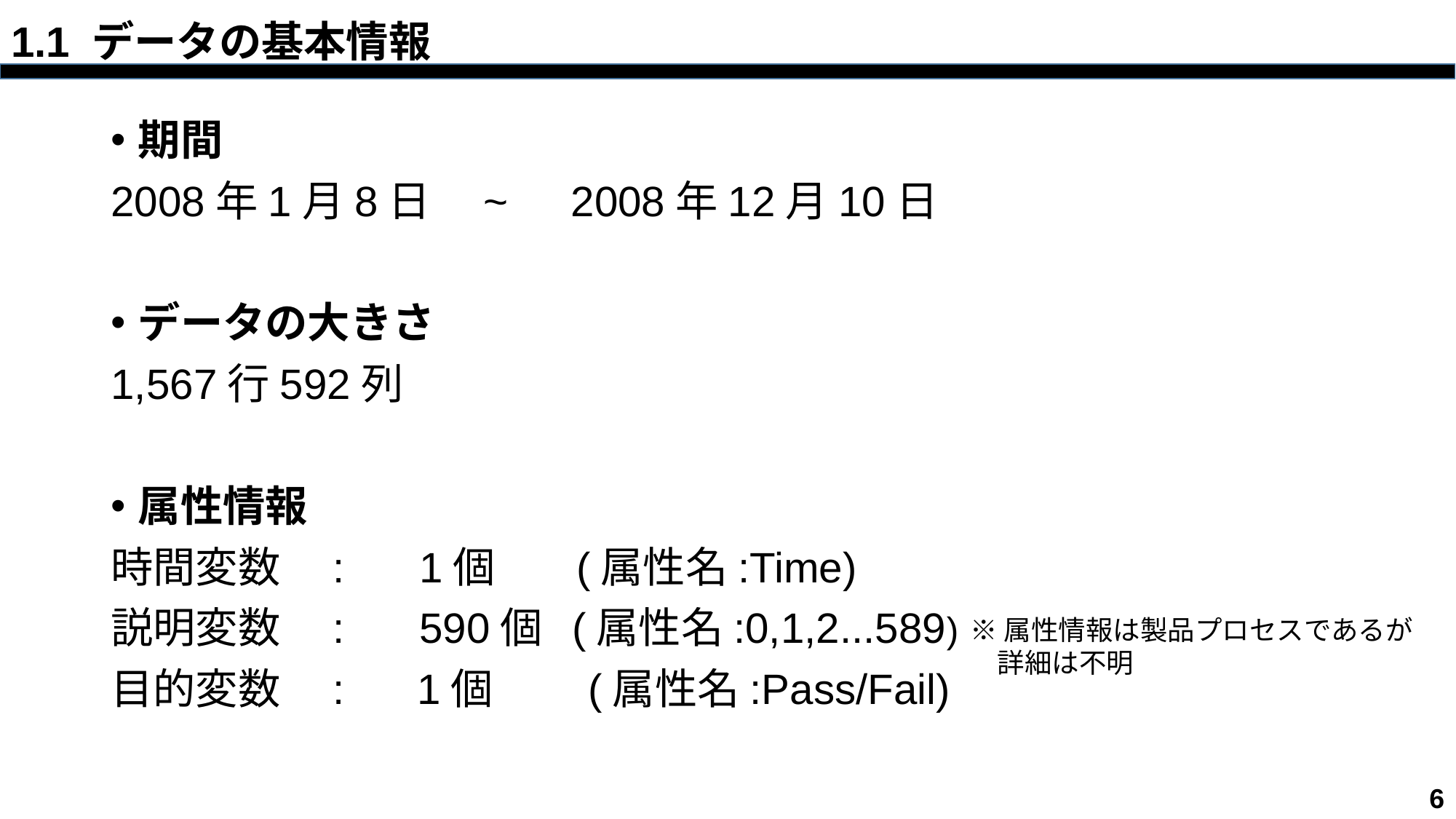

# 1.1 データの基本情報
期間
2008年1月8日　~　2008年12月10日

データの大きさ
1,567行592列

属性情報
時間変数　: 　1個　   (属性名:Time)
説明変数　: 　590個  (属性名:0,1,2...589)
目的変数　:　 1個　　(属性名:Pass/Fail)
※属性情報は製品プロセスであるが
　詳細は不明
6